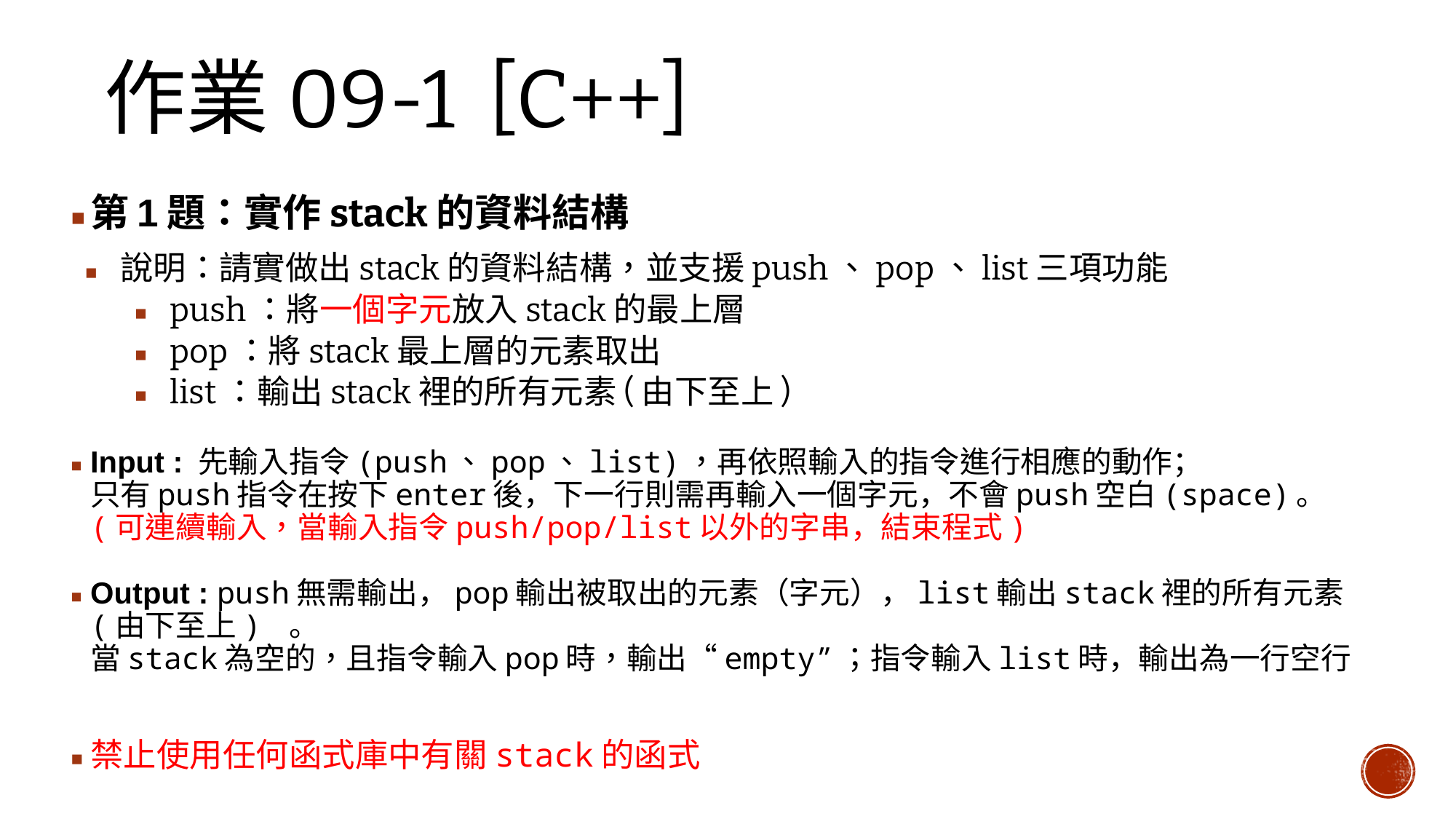

# 作業09-1  [C++]
第1題：實作stack的資料結構
說明：請實做出stack的資料結構，並支援push、pop、list三項功能
push：將一個字元放入stack的最上層
pop：將stack最上層的元素取出
list：輸出stack裡的所有元素(由下至上)

Input : 先輸入指令(push、pop、list)，再依照輸入的指令進行相應的動作；
只有push指令在按下enter後，下一行則需再輸入一個字元，不會push空白(space)。
(可連續輸入，當輸入指令push/pop/list以外的字串，結束程式)

Output : push無需輸出，pop輸出被取出的元素（字元），list輸出stack裡的所有元素(由下至上)	。
當stack為空的，且指令輸入pop時，輸出“empty”；指令輸入list時，輸出為一行空行

禁止使用任何函式庫中有關stack的函式